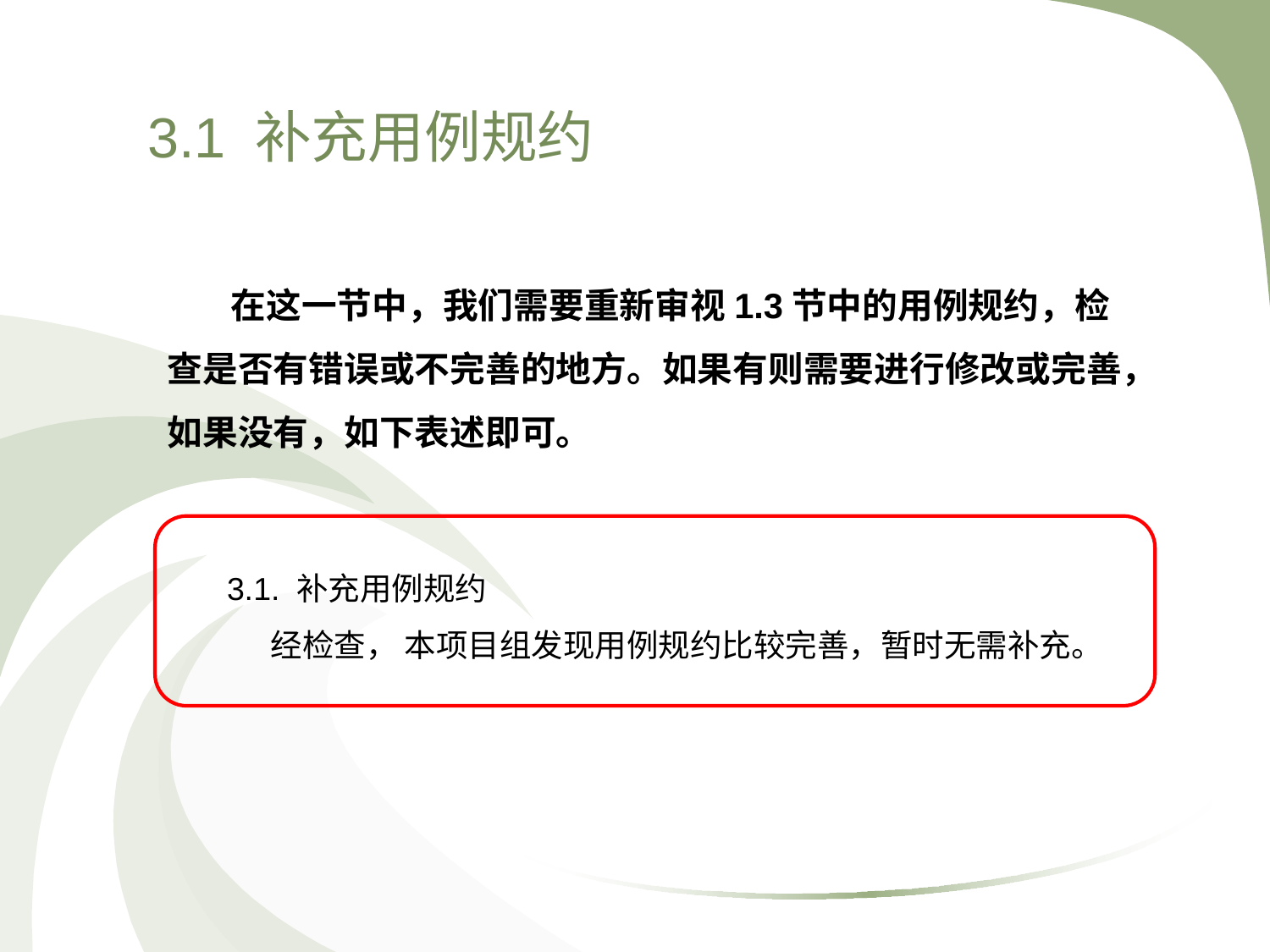

3.1 补充用例规约
在这一节中，我们需要重新审视1.3节中的用例规约，检查是否有错误或不完善的地方。如果有则需要进行修改或完善，如果没有，如下表述即可。

3.1. 补充用例规约
     经检查， 本项目组发现用例规约比较完善，暂时无需补充。